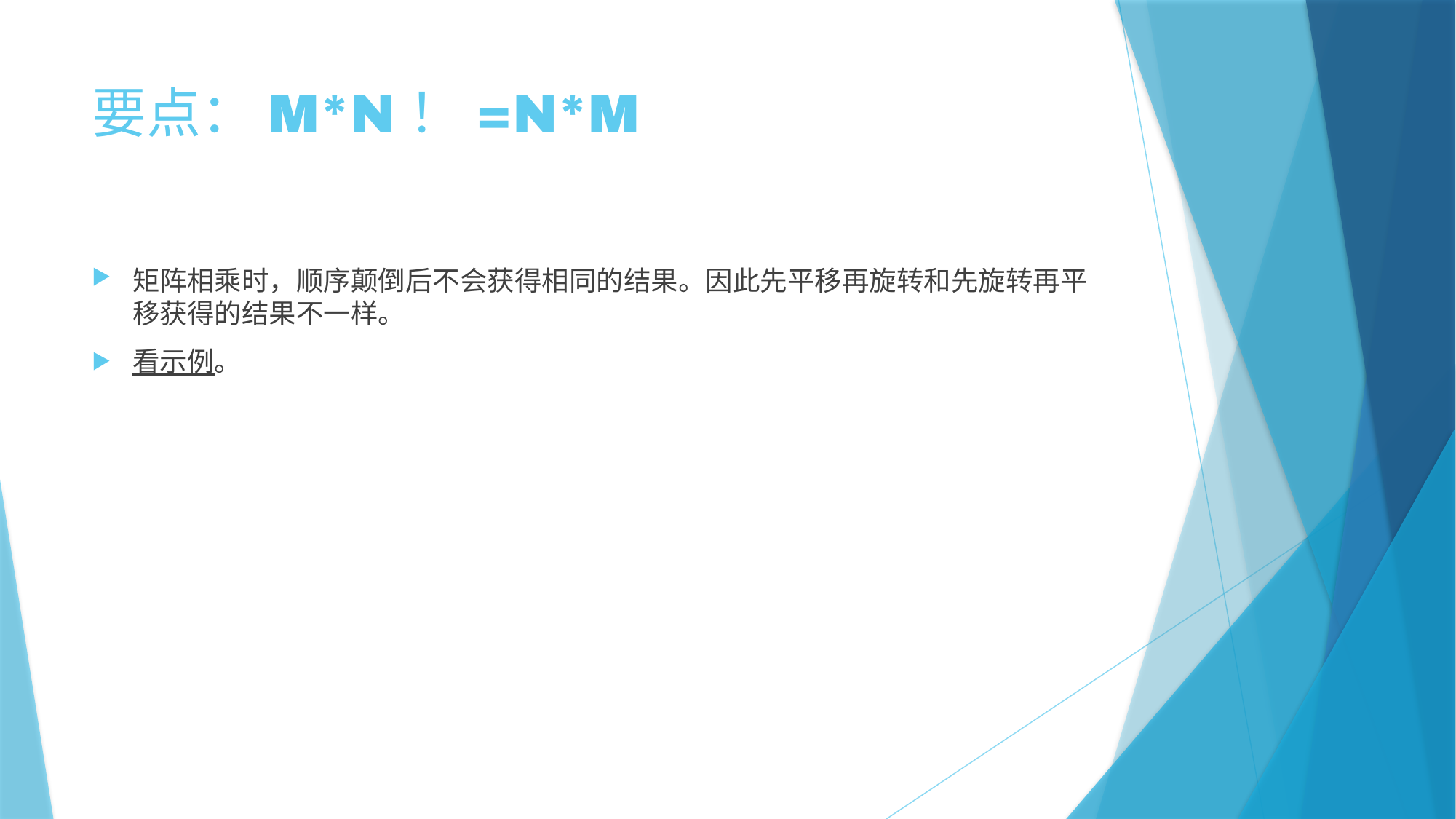

# 要点：M*N！=N*M
矩阵相乘时，顺序颠倒后不会获得相同的结果。因此先平移再旋转和先旋转再平移获得的结果不一样。
看示例。